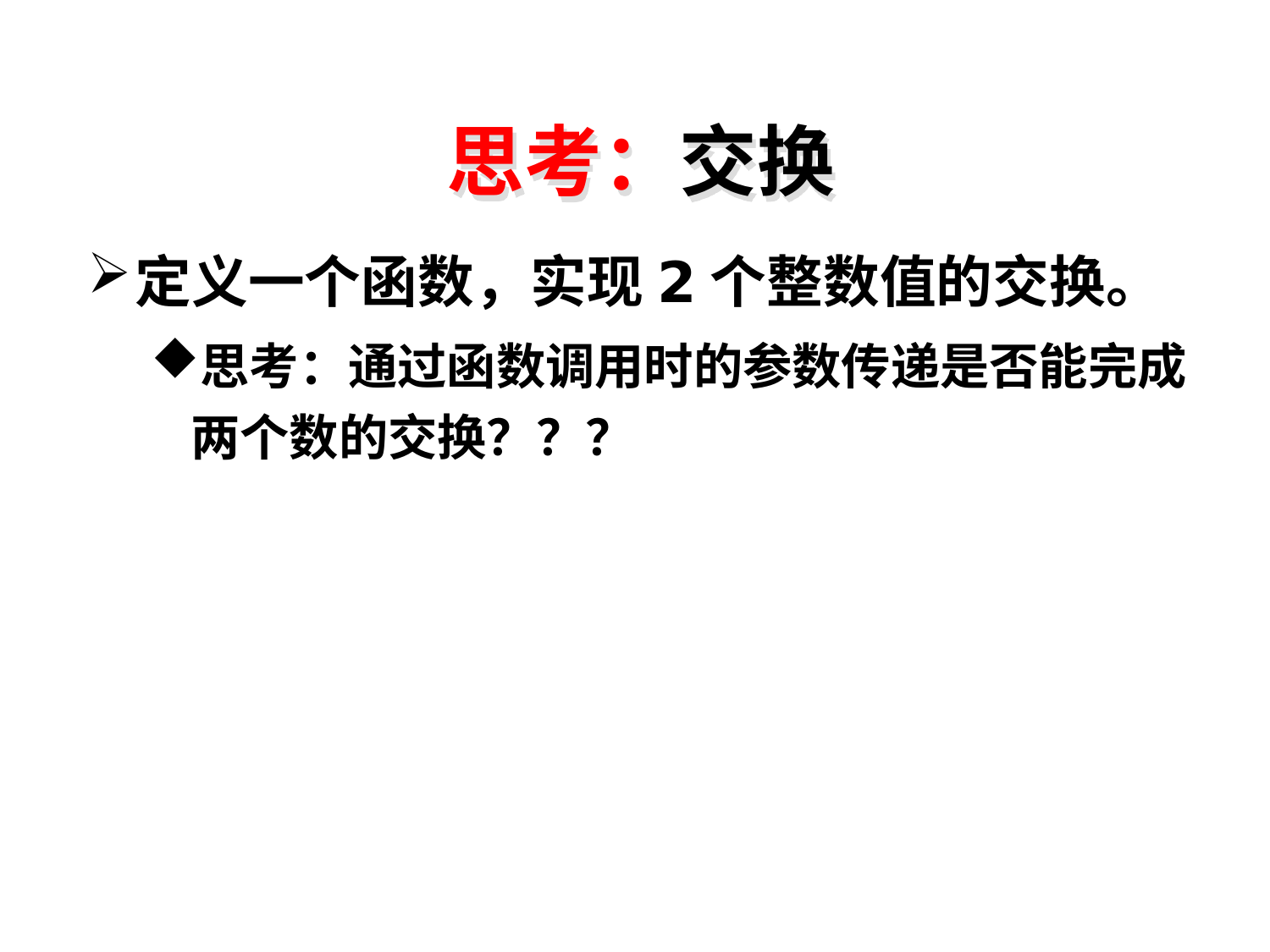

# 思考：交换
定义一个函数，实现2个整数值的交换。
思考：通过函数调用时的参数传递是否能完成两个数的交换？？？